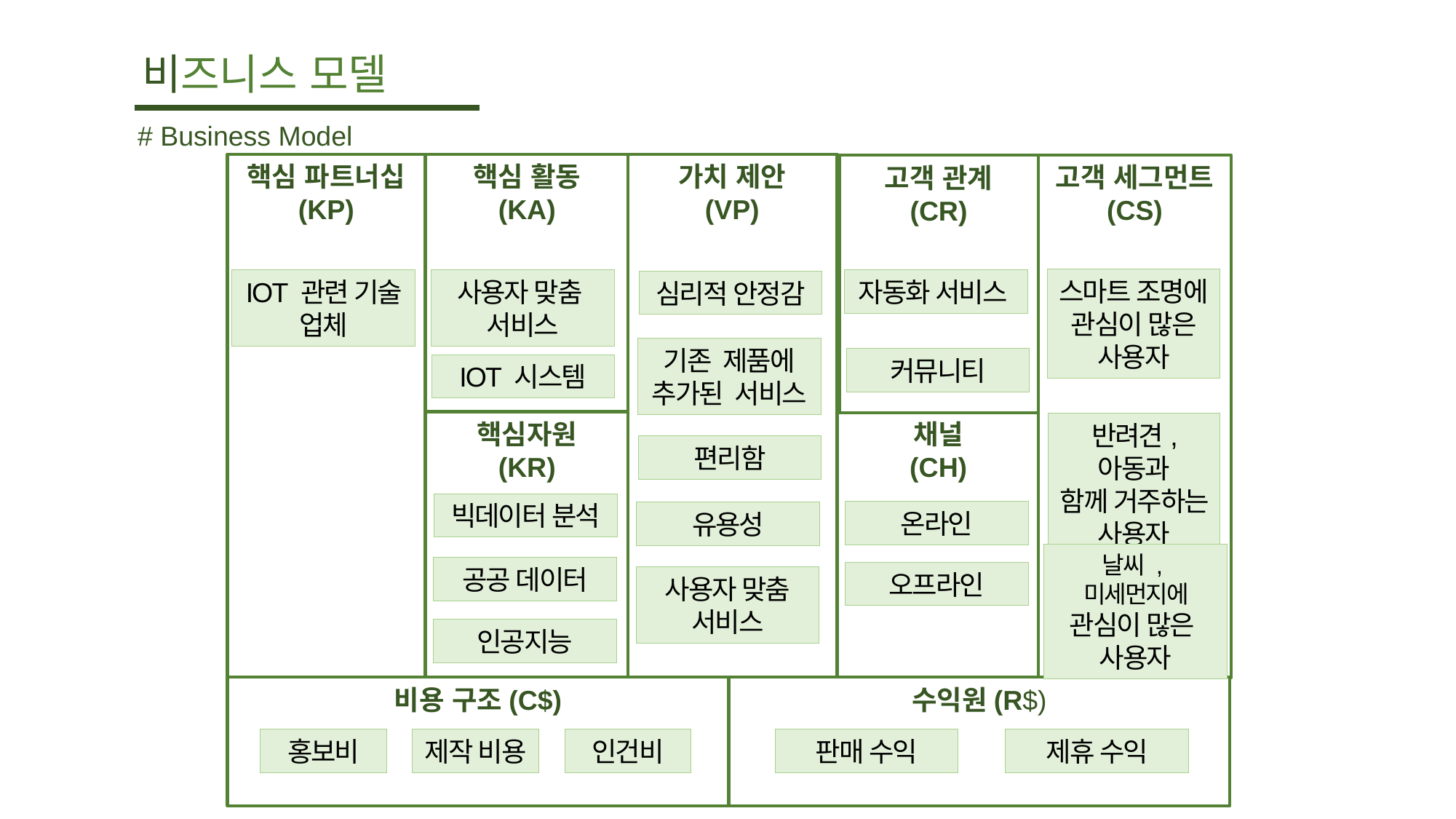

비즈니스 모델
# Business Model
핵심 활동
(KA)

가치 제안
(VP)

핵심 파트너십
(KP)

고객 세그먼트
(CS)

고객 관계
(CR)

핵심자원
(KR)

채널
(CH)

비용 구조(C$)
수익원(R$)
스마트 조명에
관심이 많은
사용자
IOT 관련 기술 업체
사용자 맞춤
서비스
자동화 서비스
심리적 안정감
기존  제품에
추가된  서비스
커뮤니티
IOT 시스템
반려견, 아동과
함께 거주하는 사용자
편리함
빅데이터 분석
온라인
유용성
날씨 ,미세먼지에 관심이 많은
사용자
공공 데이터
오프라인
사용자 맞춤
서비스
인공지능
인건비
제작 비용
홍보비
판매 수익
제휴 수익